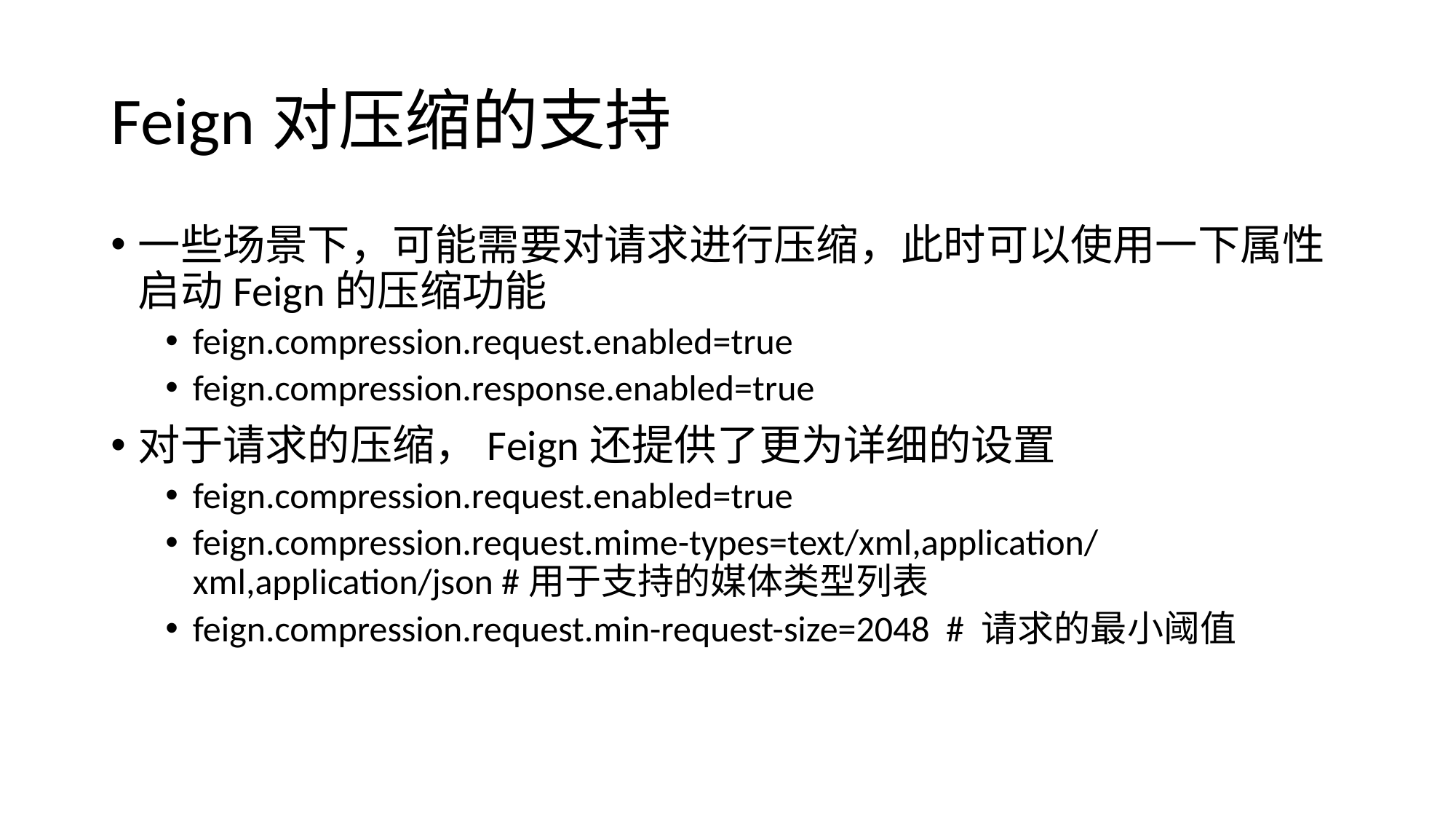

# Feign对压缩的支持
一些场景下，可能需要对请求进行压缩，此时可以使用一下属性启动Feign的压缩功能
feign.compression.request.enabled=true
feign.compression.response.enabled=true
对于请求的压缩，Feign还提供了更为详细的设置
feign.compression.request.enabled=true
feign.compression.request.mime-types=text/xml,application/xml,application/json #用于支持的媒体类型列表
feign.compression.request.min-request-size=2048  # 请求的最小阈值